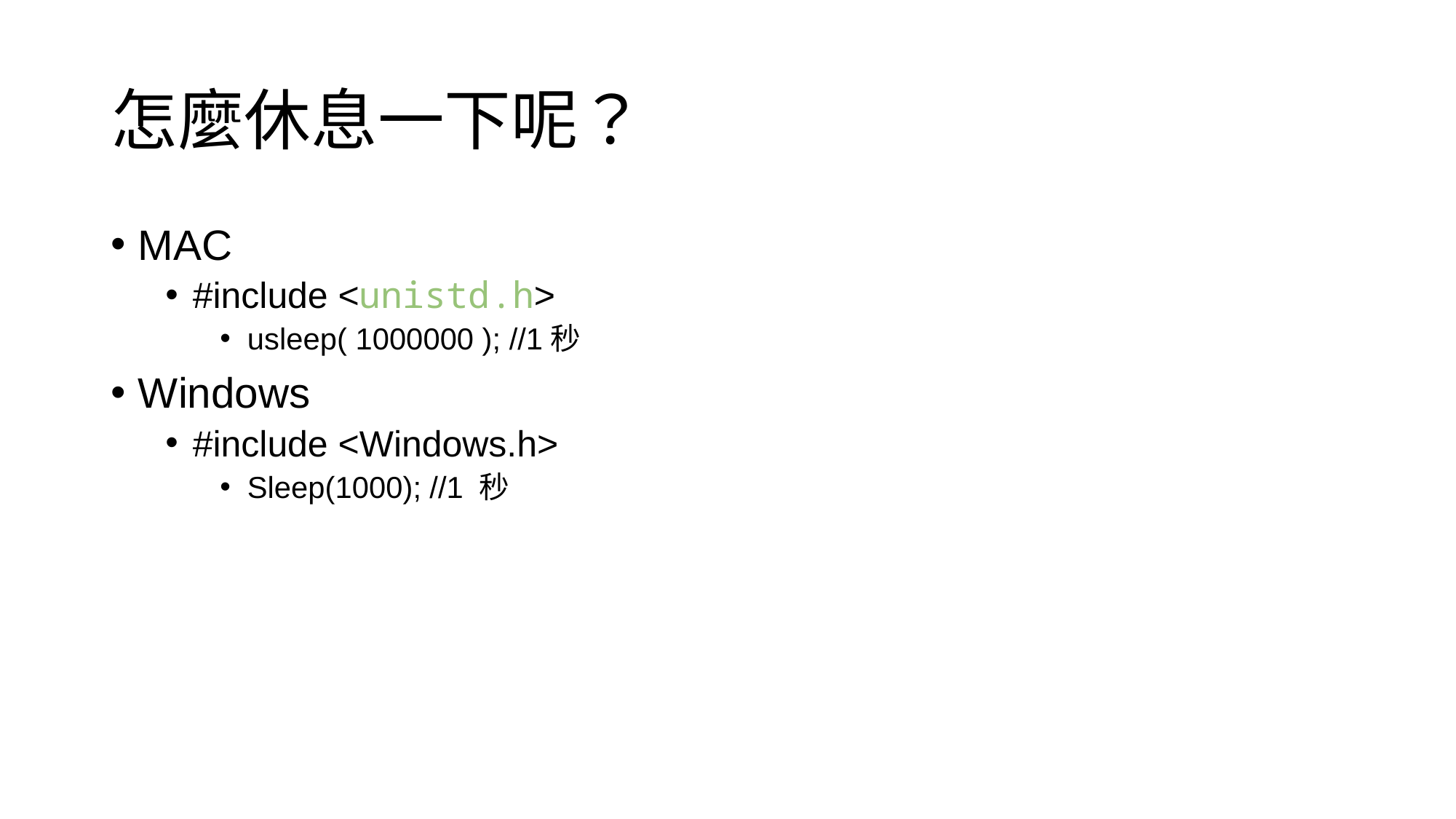

# 怎麼休息一下呢？
MAC
#include <unistd.h>
usleep( 1000000 ); //1秒
Windows
#include <Windows.h>
Sleep(1000); //1 秒